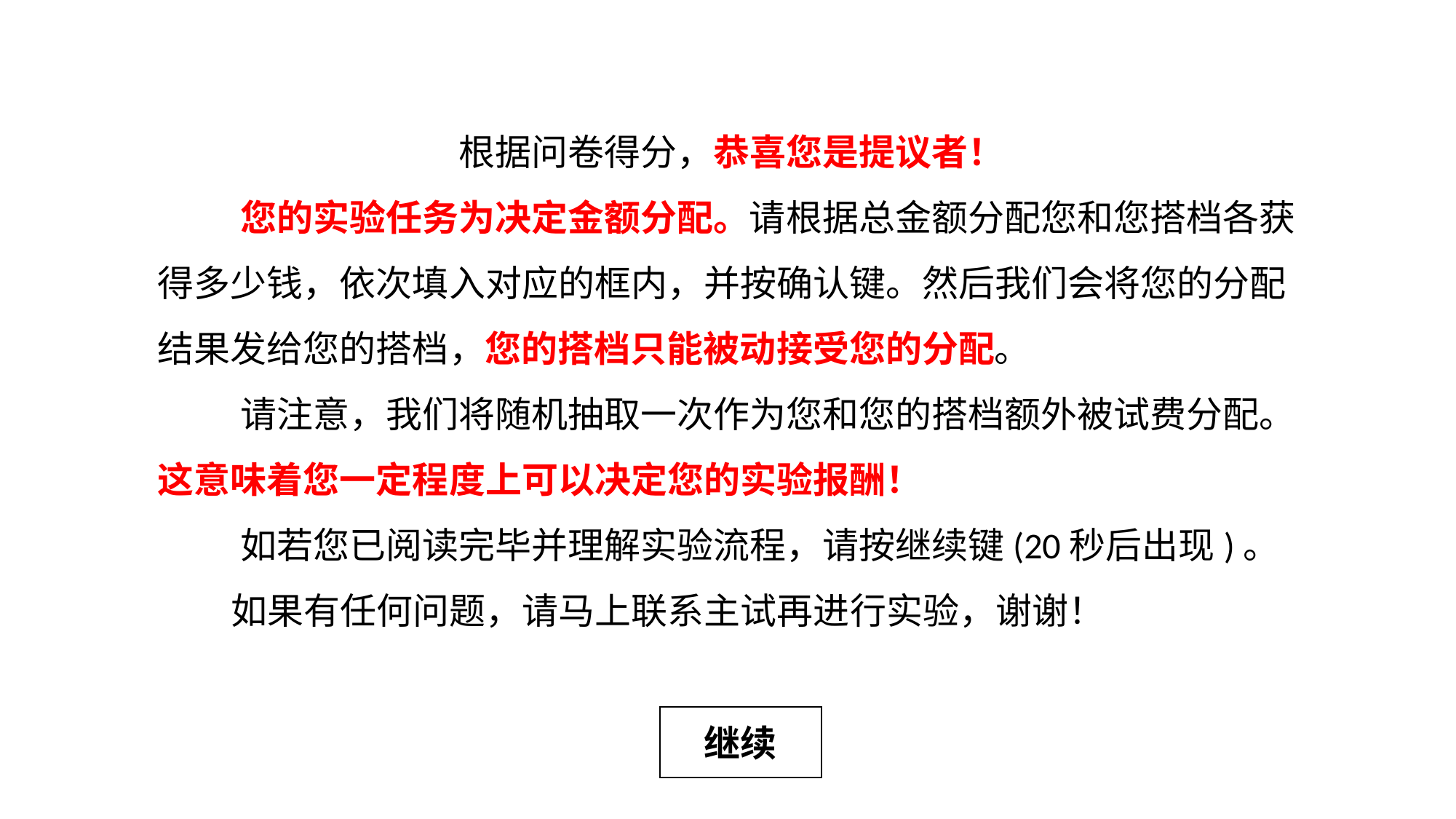

根据问卷得分，恭喜您是提议者！
         您的实验任务为决定金额分配。请根据总金额分配您和您搭档各获得多少钱，依次填入对应的框内，并按确认键。然后我们会将您的分配结果发给您的搭档，您的搭档只能被动接受您的分配。
         请注意，我们将随机抽取一次作为您和您的搭档额外被试费分配。这意味着您一定程度上可以决定您的实验报酬！
         如若您已阅读完毕并理解实验流程，请按继续键(20秒后出现)。
         如果有任何问题，请马上联系主试再进行实验，谢谢！

继续